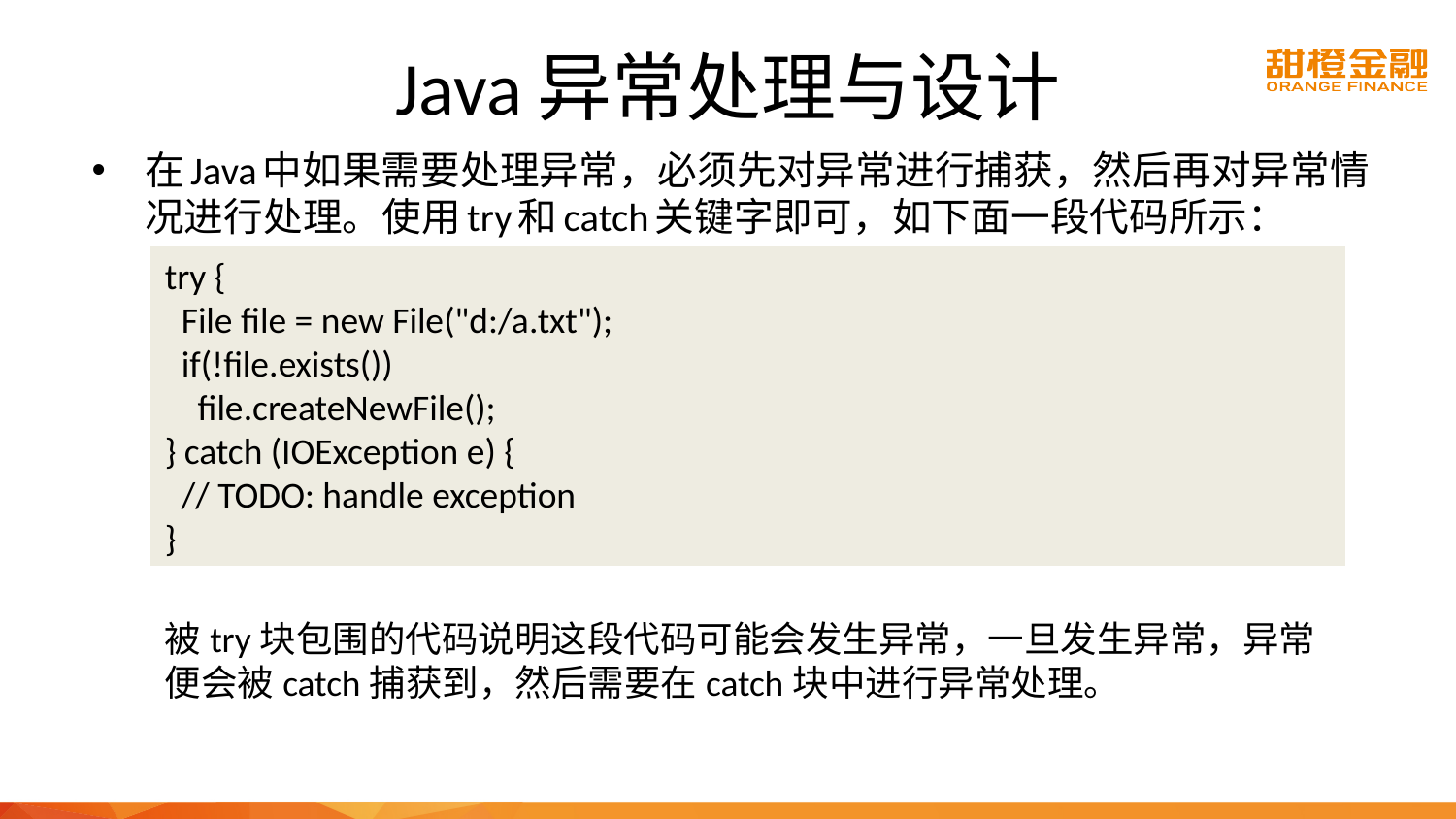

# Java异常处理与设计
在Java中如果需要处理异常，必须先对异常进行捕获，然后再对异常情况进行处理。使用try和catch关键字即可，如下面一段代码所示：
try {
  File file = new File("d:/a.txt");
  if(!file.exists())
    file.createNewFile();
} catch (IOException e) {
  // TODO: handle exception
}
被try块包围的代码说明这段代码可能会发生异常，一旦发生异常，异常便会被catch捕获到，然后需要在catch块中进行异常处理。